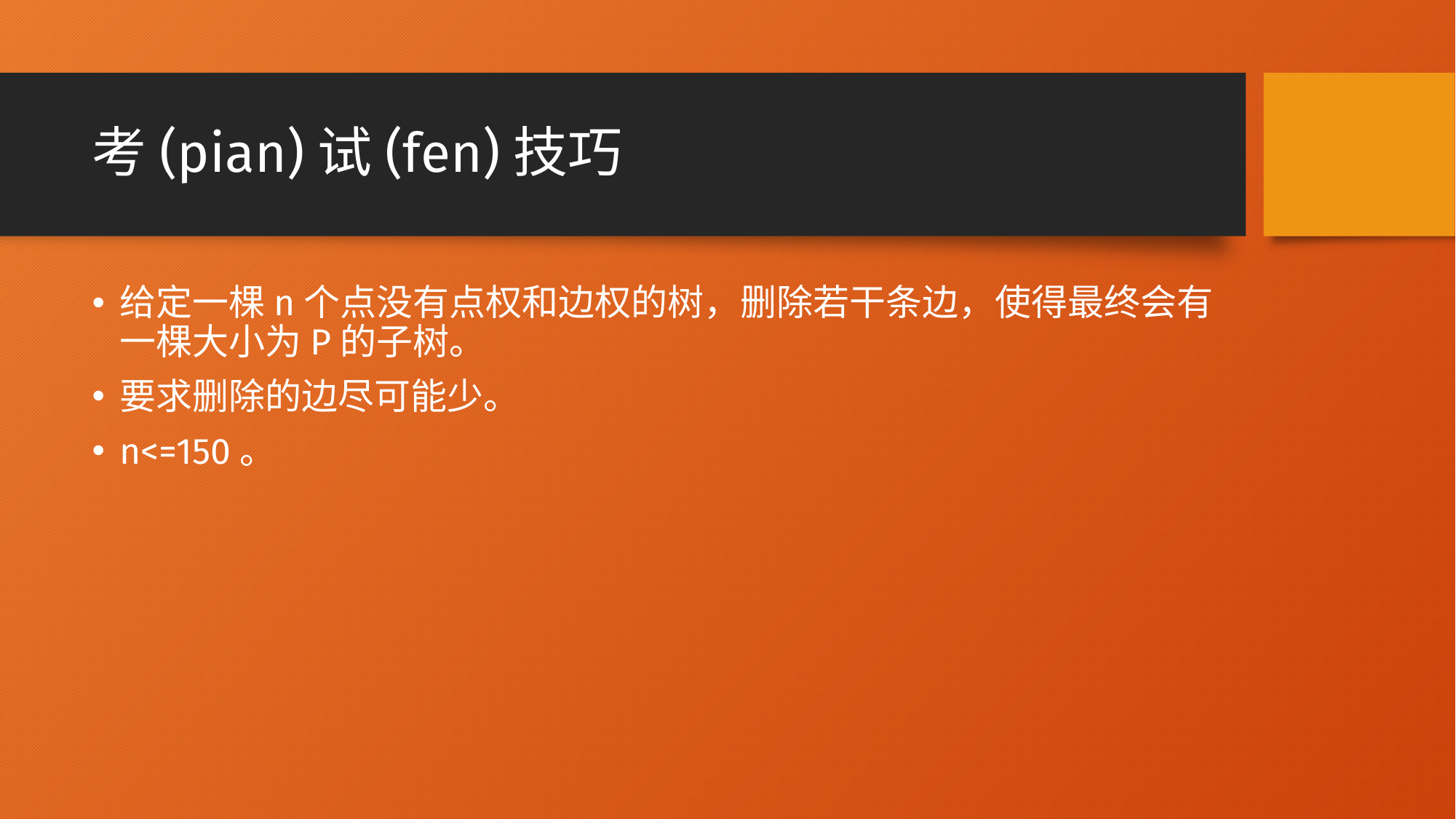

# 考(pian)试(fen)技巧
给定一棵n个点没有点权和边权的树，删除若干条边，使得最终会有一棵大小为P的子树。
要求删除的边尽可能少。
n<=150。